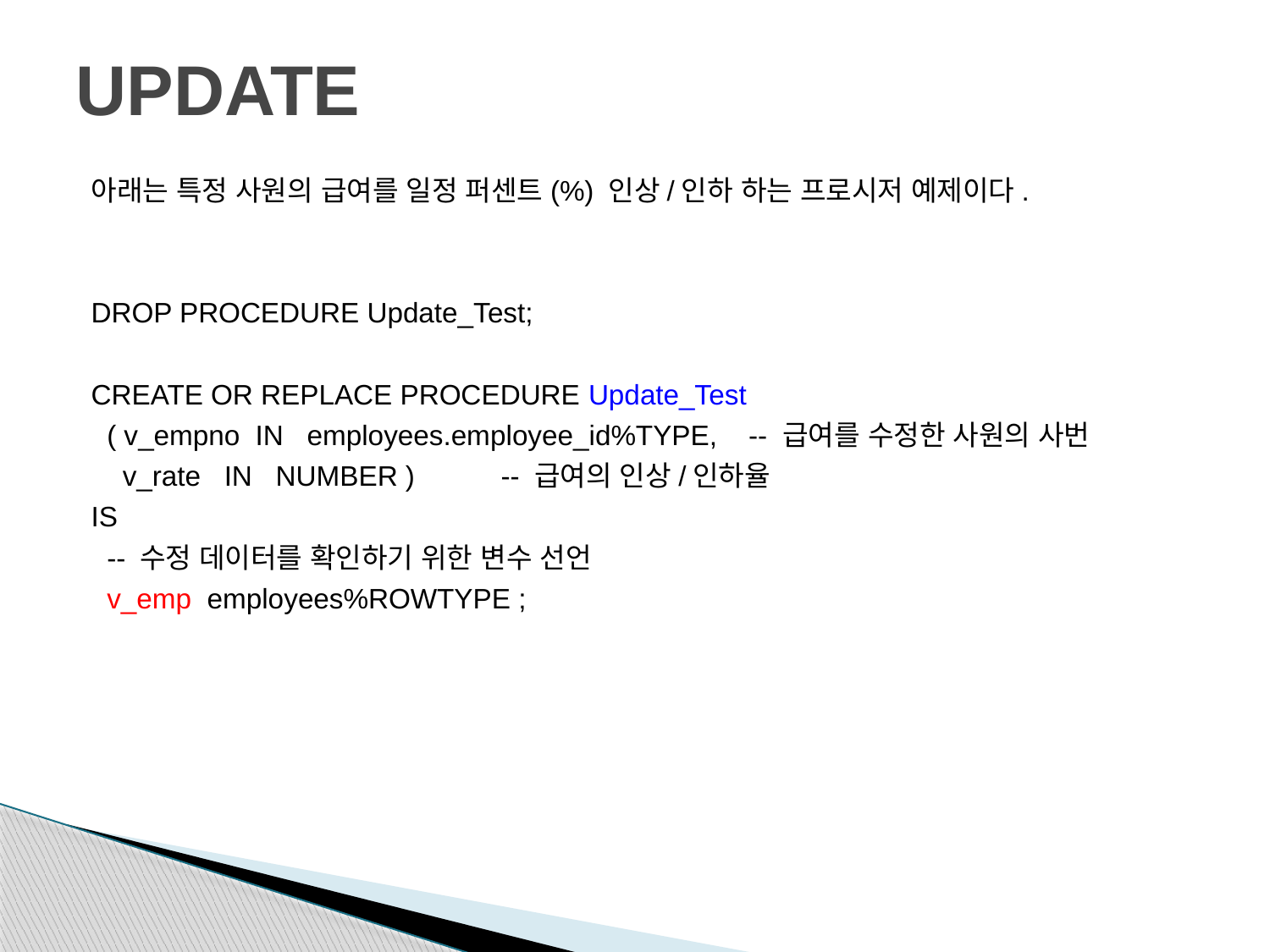

# UPDATE
아래는 특정 사원의 급여를 일정 퍼센트(%) 인상/인하 하는 프로시저 예제이다.

DROP PROCEDURE Update_Test;

CREATE OR REPLACE PROCEDURE Update_Test
  ( v_empno  IN   employees.employee_id%TYPE,    -- 급여를 수정한 사원의 사번
    v_rate   IN   NUMBER )           -- 급여의 인상/인하율
IS
  -- 수정 데이터를 확인하기 위한 변수 선언
  v_emp  employees%ROWTYPE ;